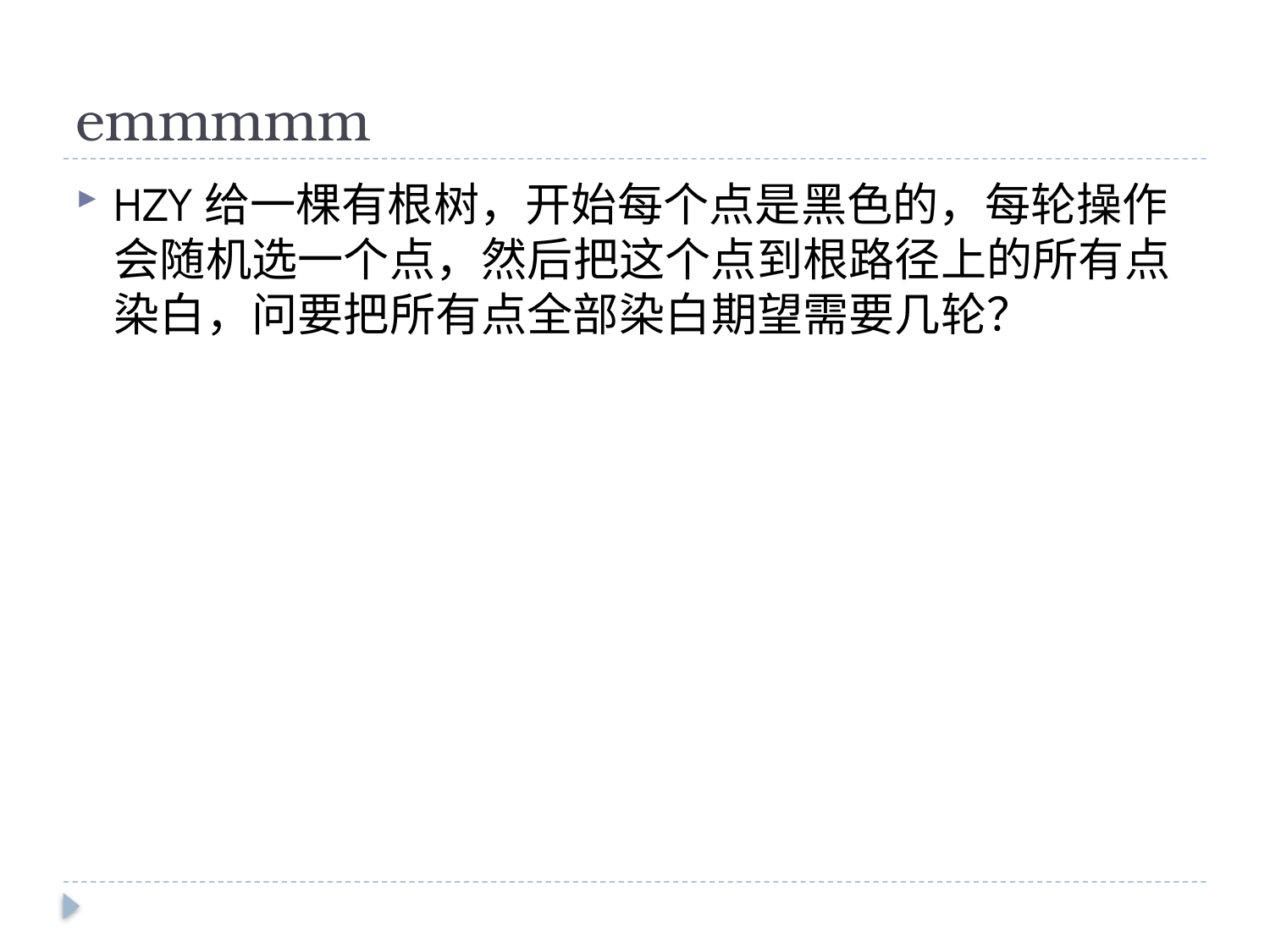

# emmmmm
HZY给一棵有根树，开始每个点是黑色的，每轮操作会随机选一个点，然后把这个点到根路径上的所有点染白，问要把所有点全部染白期望需要几轮？